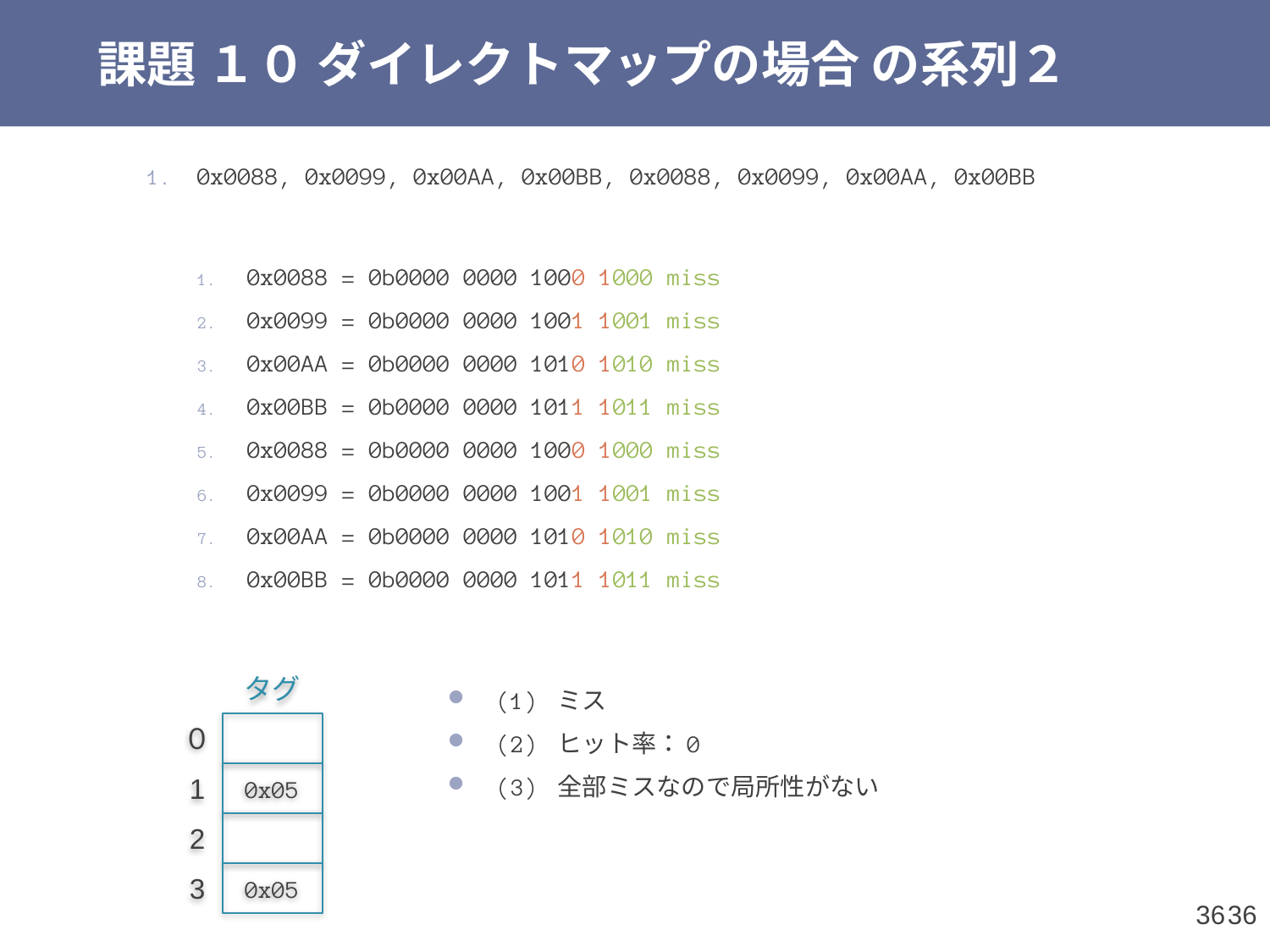

# 課題 １０ ダイレクトマップの場合 の系列２
0x0088, 0x0099, 0x00AA, 0x00BB, 0x0088, 0x0099, 0x00AA, 0x00BB

0x0088 = 0b0000 0000 1000 1000 miss
0x0099 = 0b0000 0000 1001 1001 miss
0x00AA = 0b0000 0000 1010 1010 miss
0x00BB = 0b0000 0000 1011 1011 miss
0x0088 = 0b0000 0000 1000 1000 miss
0x0099 = 0b0000 0000 1001 1001 miss
0x00AA = 0b0000 0000 1010 1010 miss
0x00BB = 0b0000 0000 1011 1011 miss

タグ
(1) ミス
(2) ヒット率：0
(3) 全部ミスなので局所性がない

０

1
0x05
2

3
0x05
36